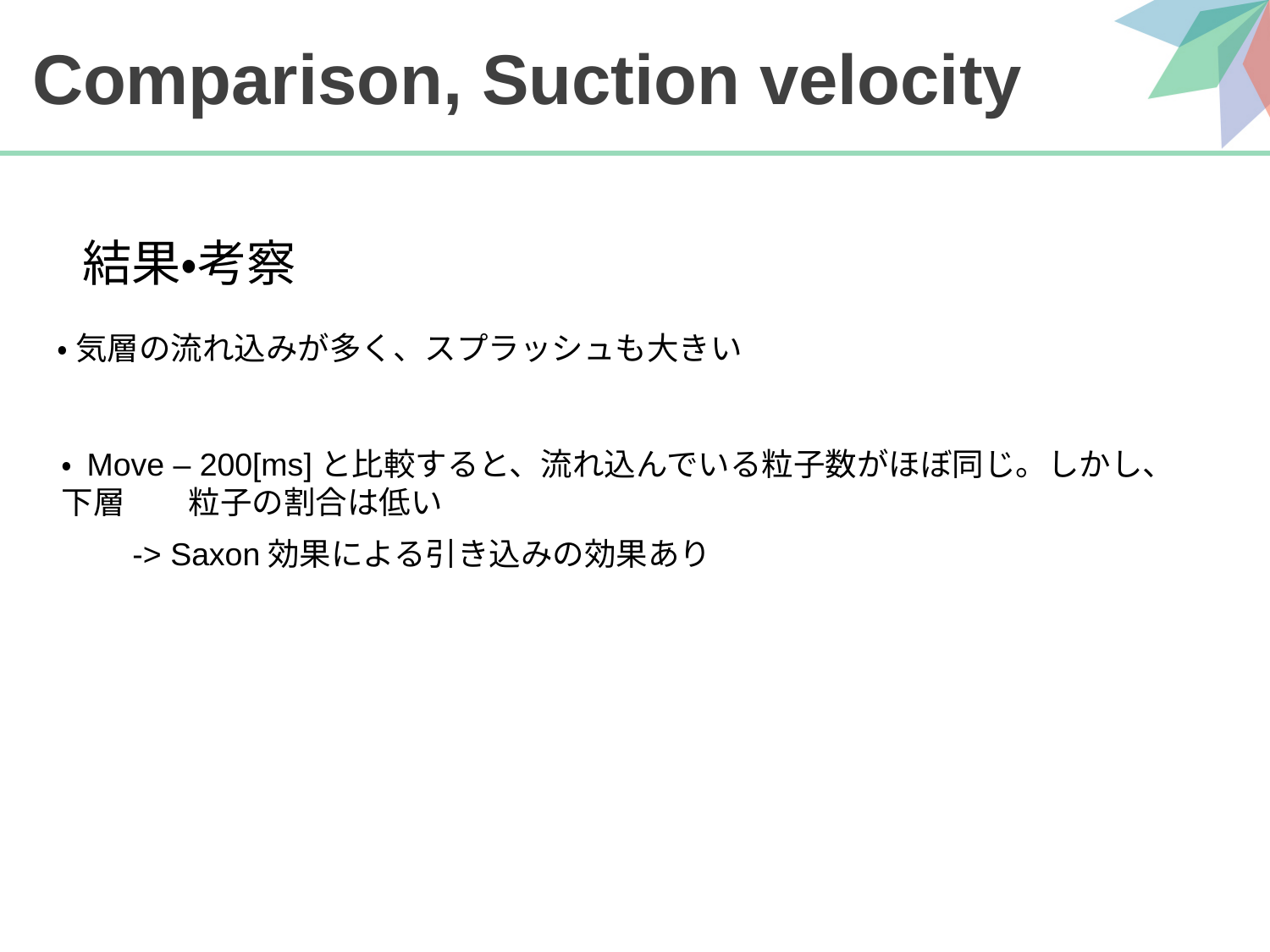

# Comparison, Suction velocity

結果・考察
・ 気層の流れ込みが多く、スプラッシュも大きい
・ Move – 200[ms]と比較すると、流れ込んでいる粒子数がほぼ同じ。しかし、下層　　粒子の割合は低い
　　-> Saxon効果による引き込みの効果あり